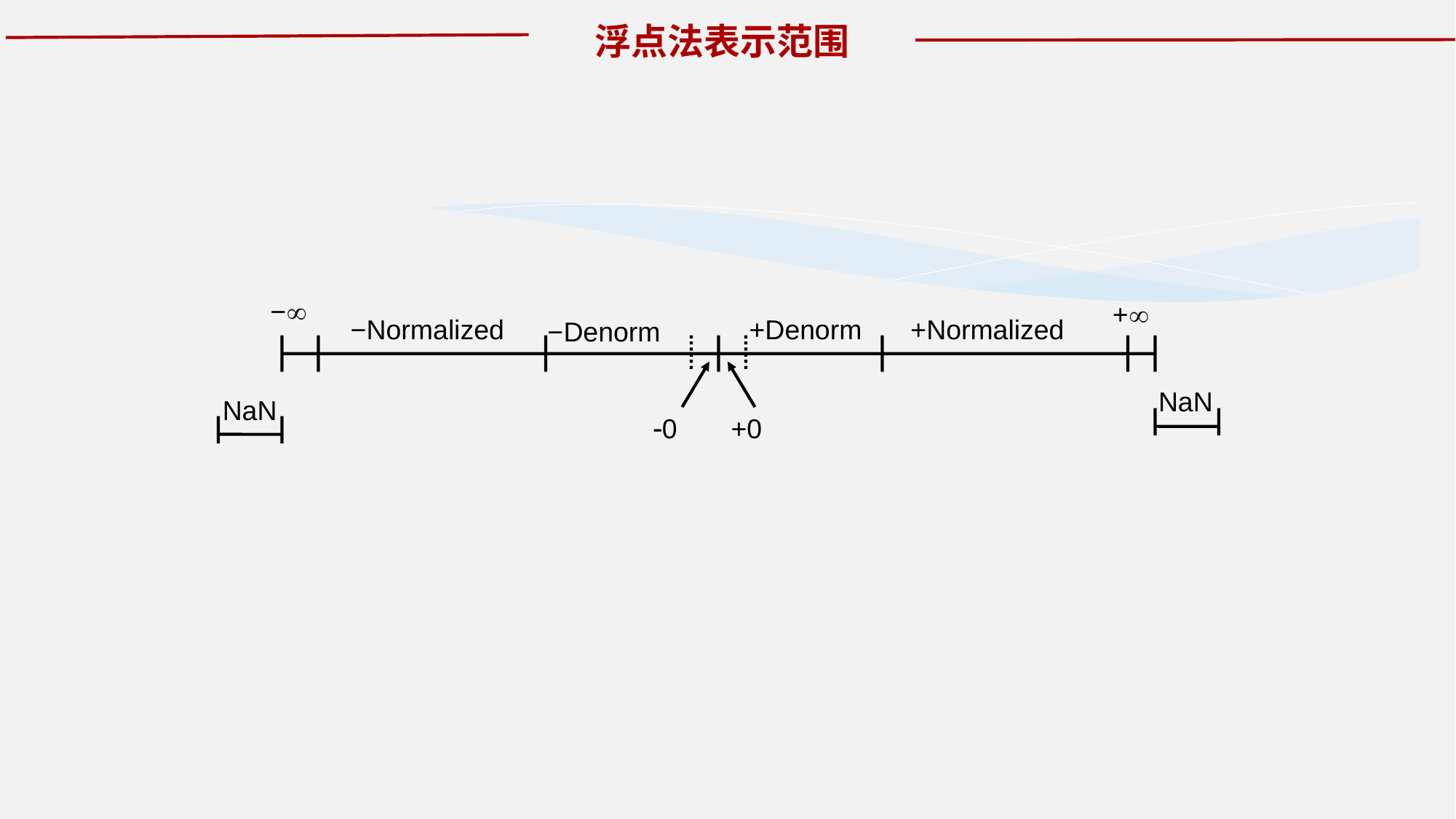

浮点法表示范围
−∞
+∞
−Normalized
+Denorm
+Normalized
−Denorm

NaN
NaN
−0
+0